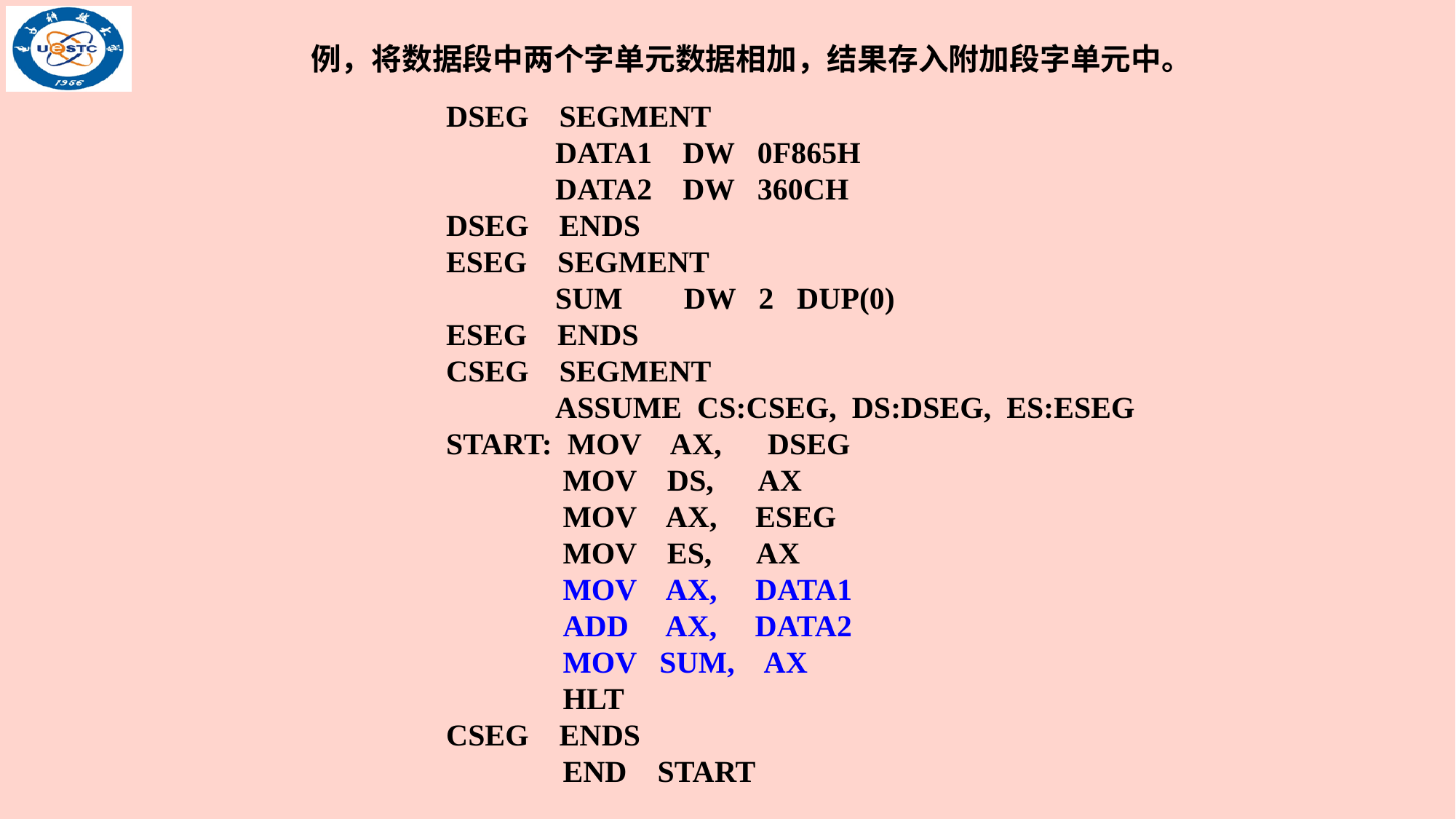

例，将数据段中两个字单元数据相加，结果存入附加段字单元中。
DSEG    SEGMENT
	DATA1    DW   0F865H
	DATA2    DW   360CH
DSEG    ENDS
ESEG    SEGMENT
	SUM        DW   2   DUP(0)
ESEG    ENDS
CSEG    SEGMENT
	ASSUME  CS:CSEG,  DS:DSEG,  ES:ESEG
START:  MOV    AX,      DSEG
	 MOV    DS,      AX
	 MOV    AX,     ESEG
	 MOV    ES,      AX
	 MOV    AX,     DATA1
	 ADD     AX,     DATA2
	 MOV   SUM,    AX
	 HLT
CSEG    ENDS
	 END    START